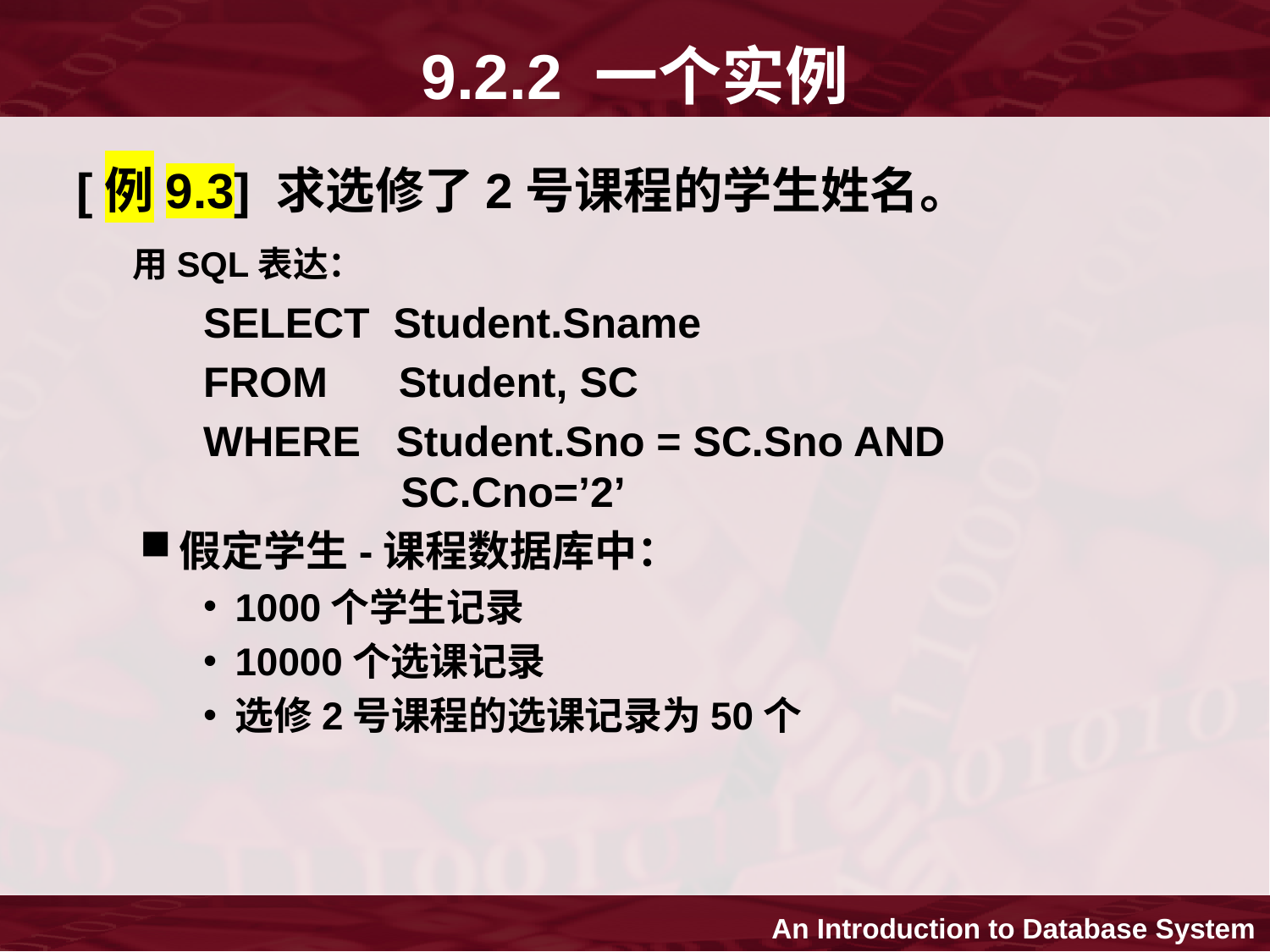

# 9.2.2 一个实例
[例9.3] 求选修了2号课程的学生姓名。
    用SQL表达：
      	SELECT  Student.Sname
	FROM      Student, SC
	WHERE   Student.Sno = SC.Sno AND 				      SC.Cno=’2’
假定学生-课程数据库中：
1000个学生记录
10000个选课记录
选修2号课程的选课记录为50个